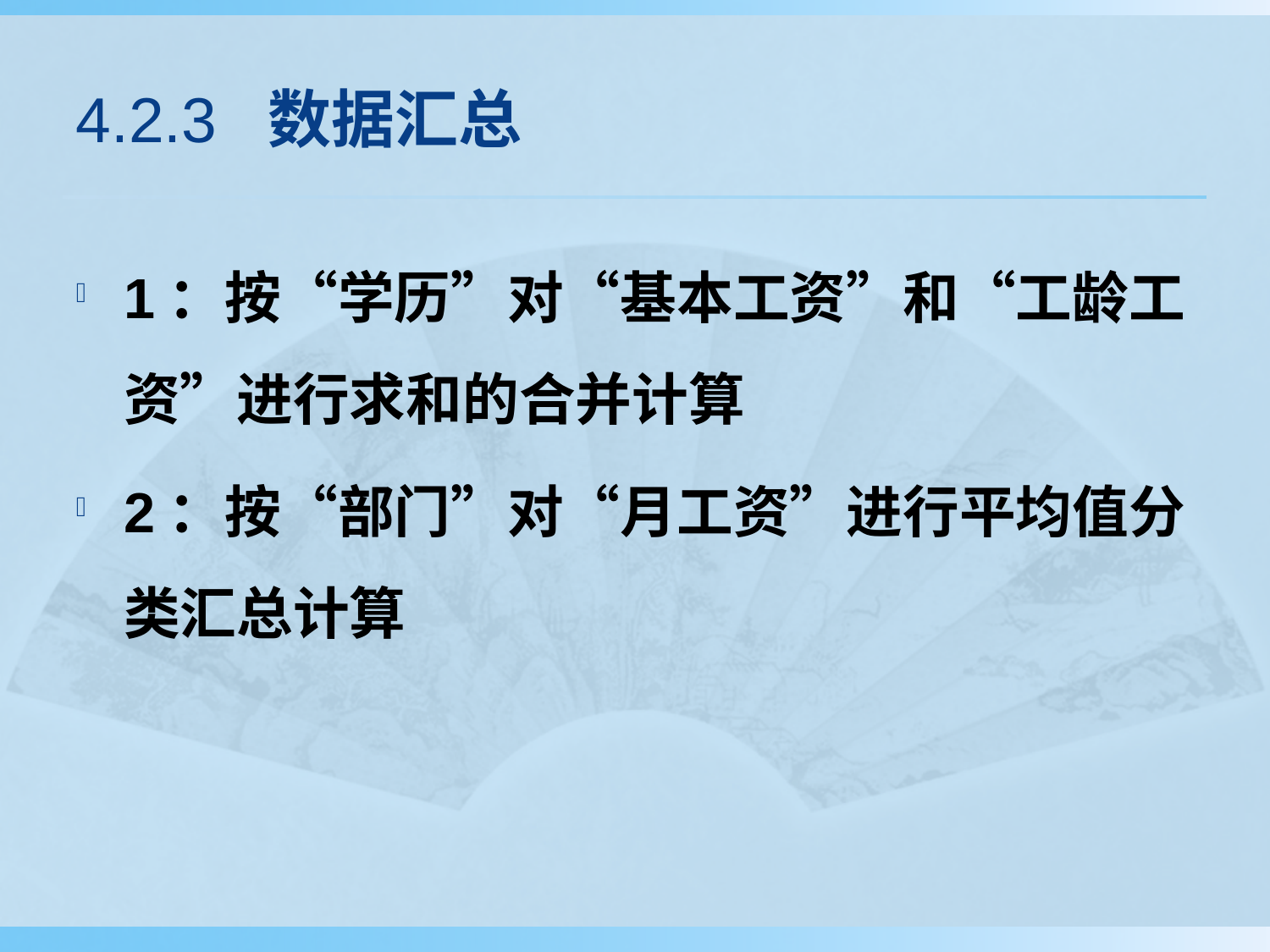

# 4.2.3  数据汇总
1：按“学历”对“基本工资”和“工龄工资”进行求和的合并计算
2：按“部门”对“月工资”进行平均值分类汇总计算